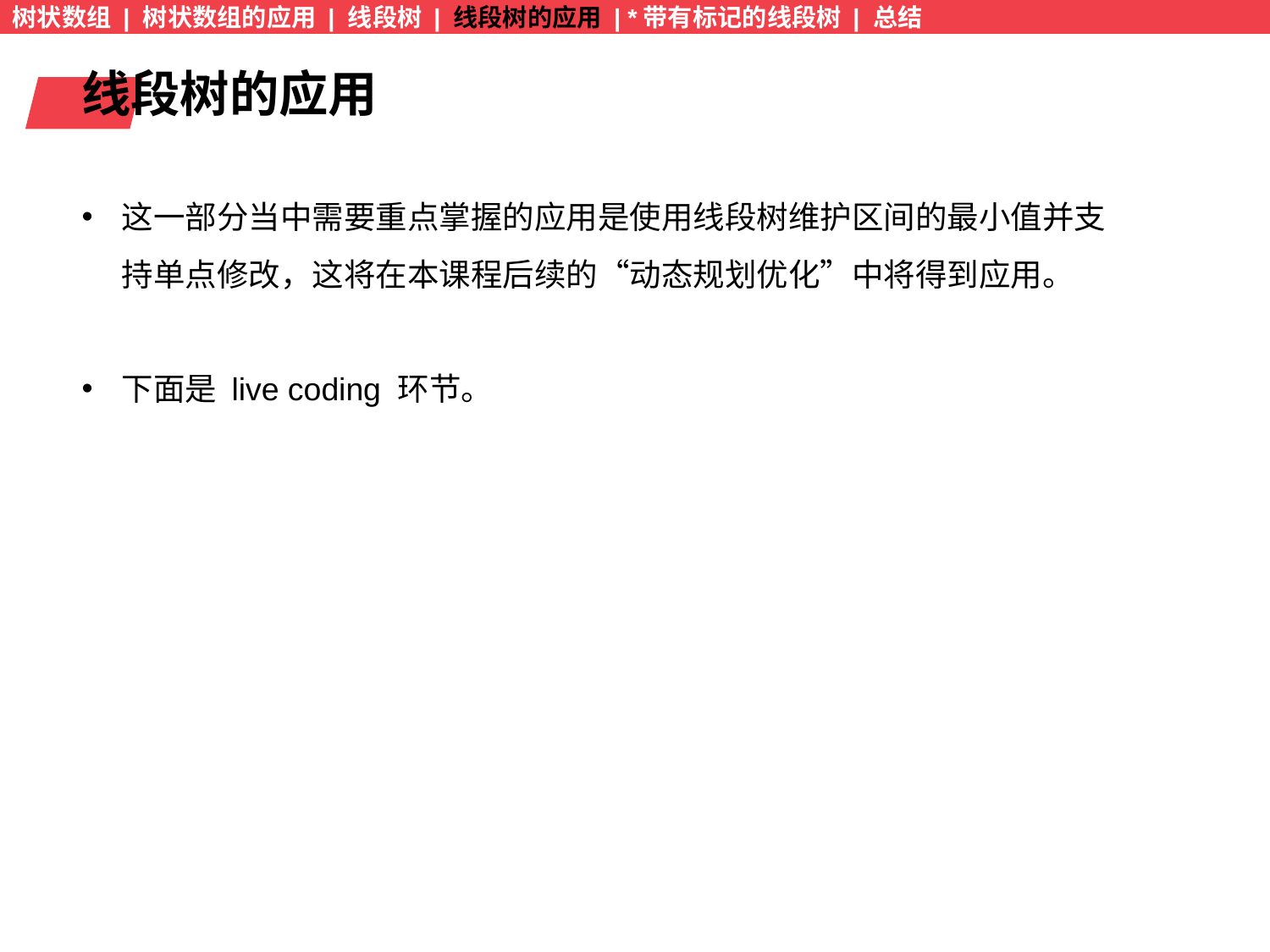

树状数组 | 树状数组的应用 | 线段树 | 线段树的应用 | *带有标记的线段树 | 总结
线段树的应用

这一部分当中需要重点掌握的应用是使用线段树维护区间的最小值并支持单点修改，这将在本课程后续的“动态规划优化”中将得到应用。

下面是 live coding 环节。
35